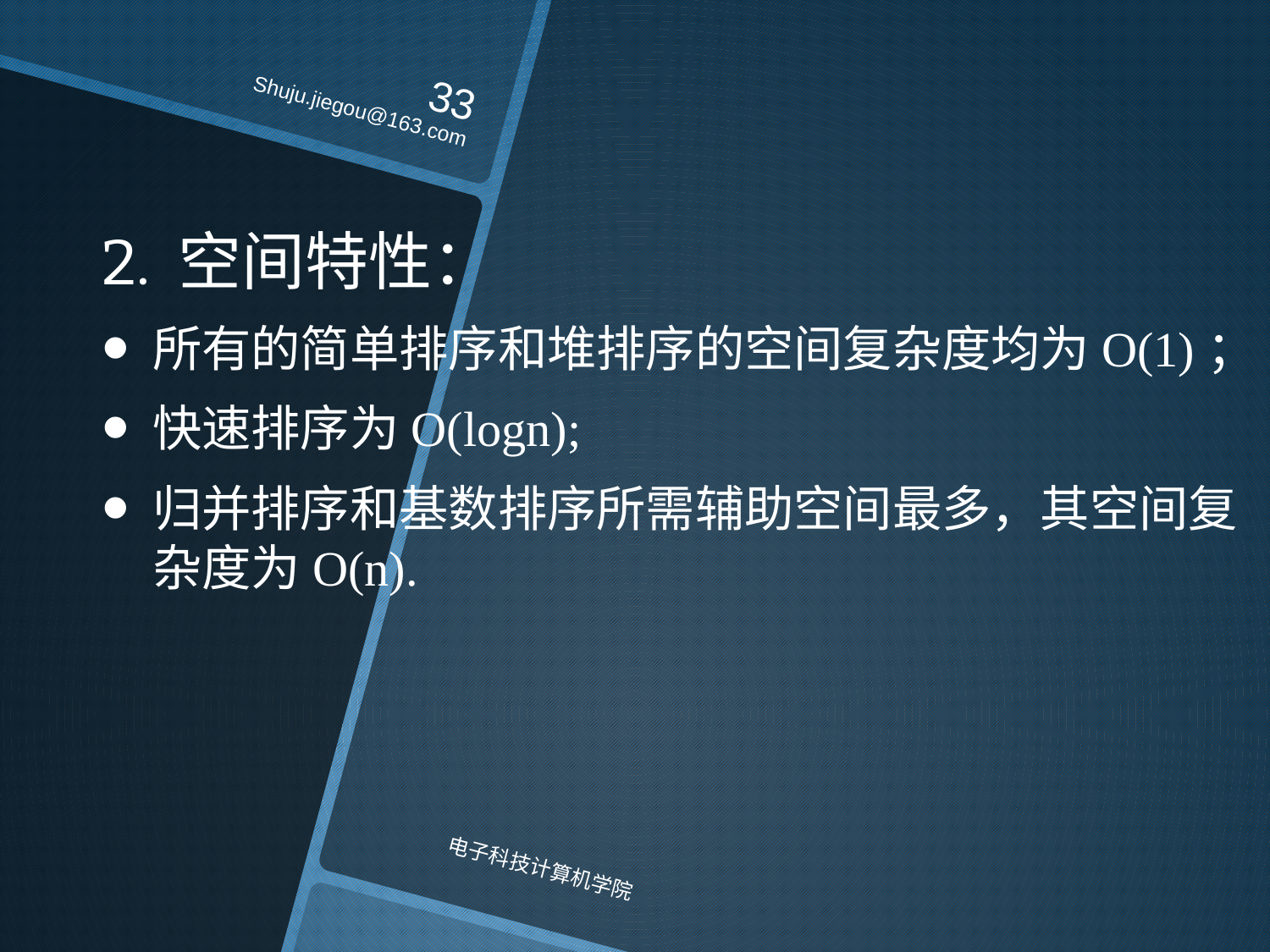

33
2. 空间特性：
所有的简单排序和堆排序的空间复杂度均为O(1)；
快速排序为O(logn);
归并排序和基数排序所需辅助空间最多，其空间复杂度为O(n).

Shuju.jiegou@163.com
电子科技计算机学院